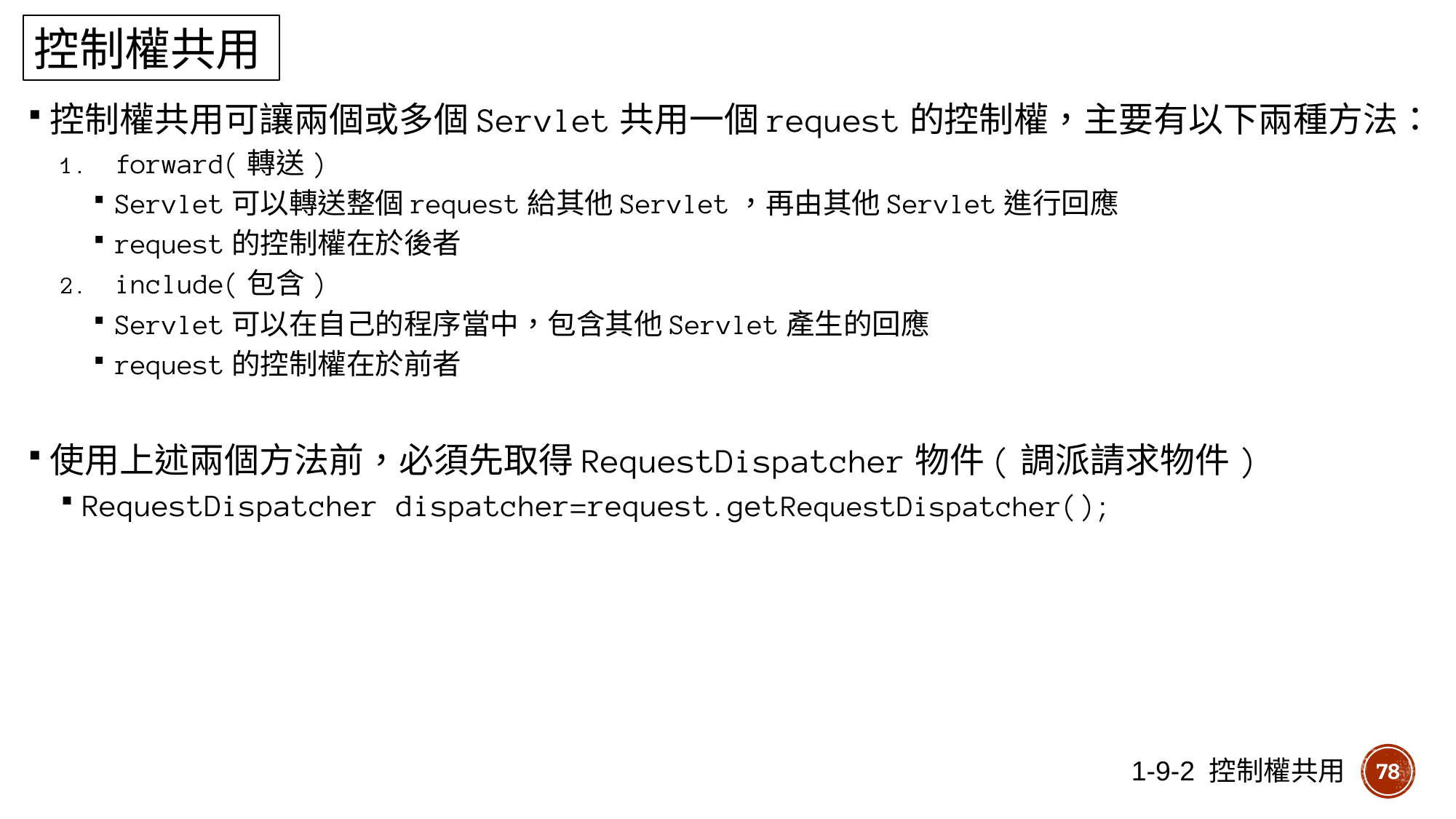

控制權共用
控制權共用可讓兩個或多個Servlet共用一個request的控制權，主要有以下兩種方法：
forward(轉送)
Servlet可以轉送整個request給其他Servlet，再由其他Servlet進行回應
request的控制權在於後者
include(包含)
Servlet可以在自己的程序當中，包含其他Servlet產生的回應
request的控制權在於前者

使用上述兩個方法前，必須先取得RequestDispatcher物件(調派請求物件)
RequestDispatcher dispatcher=request.getRequestDispatcher();

1-9-2 控制權共用
78